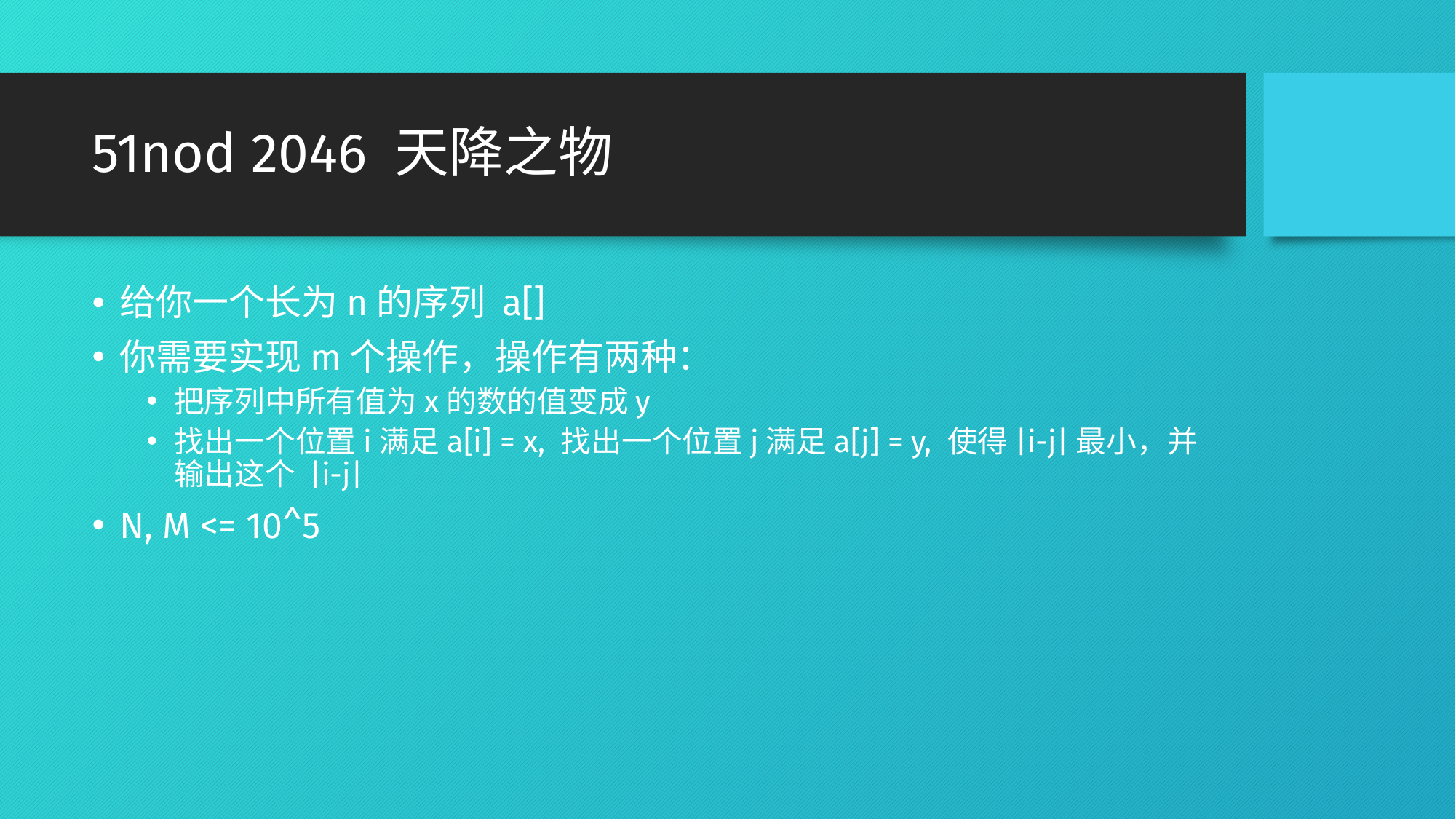

# 51nod 2046 天降之物
给你一个长为n的序列 a[]
你需要实现m个操作，操作有两种：
把序列中所有值为x的数的值变成y
找出一个位置i满足a[i] = x, 找出一个位置j满足a[j] = y, 使得|i-j|最小，并输出这个 |i-j|
N, M <= 10^5